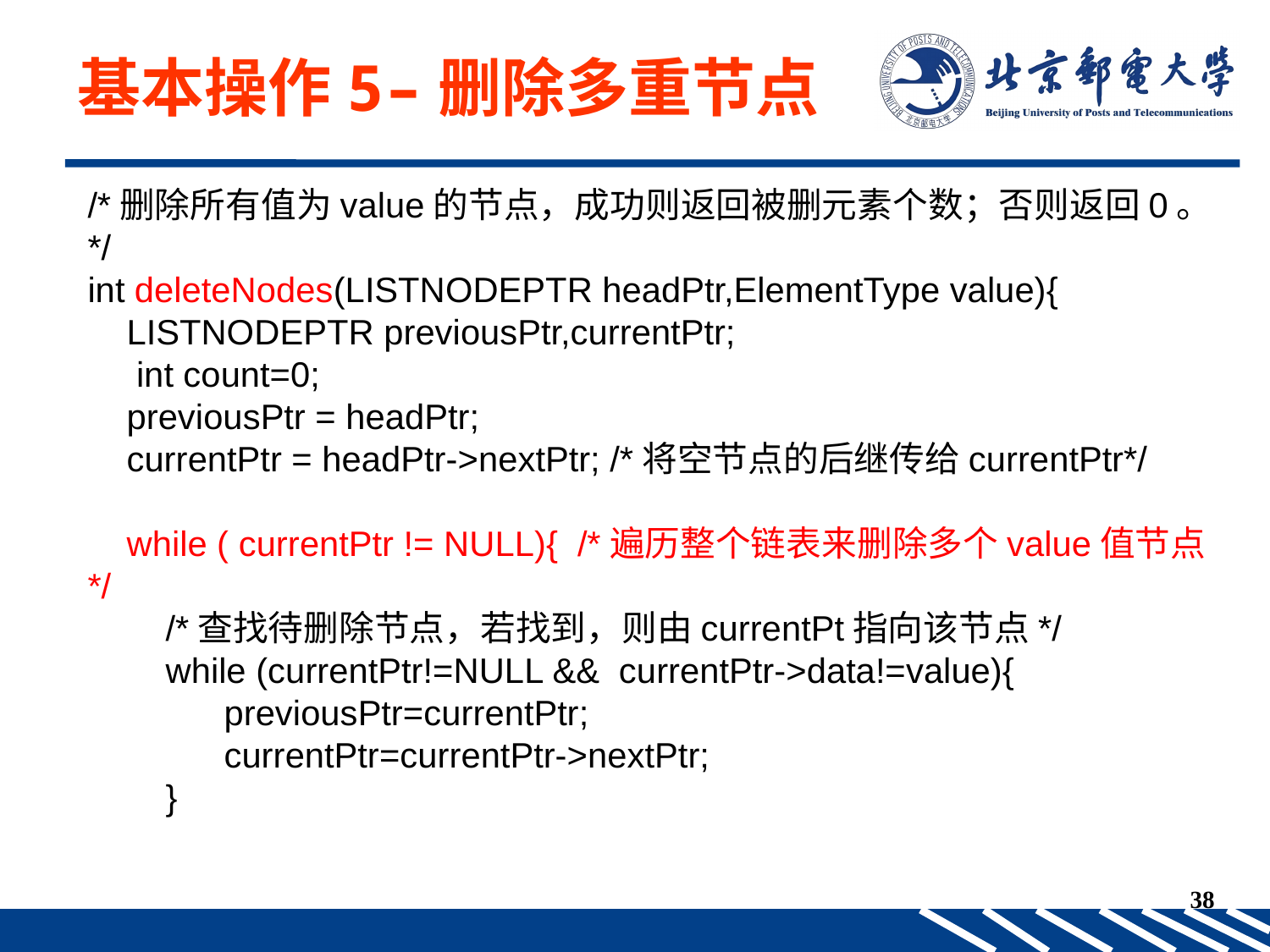

基本操作5–删除多重节点
/*删除所有值为value的节点，成功则返回被删元素个数；否则返回0。*/
int deleteNodes(LISTNODEPTR headPtr,ElementType value){
    LISTNODEPTR previousPtr,currentPtr;
     int count=0;
    previousPtr = headPtr;
    currentPtr = headPtr->nextPtr; /*将空节点的后继传给currentPtr*/

    while ( currentPtr != NULL){  /*遍历整个链表来删除多个value值节点*/
        /*查找待删除节点，若找到，则由currentPt指向该节点*/
        while (currentPtr!=NULL &&  currentPtr->data!=value){
              previousPtr=currentPtr;
              currentPtr=currentPtr->nextPtr;
        }

38